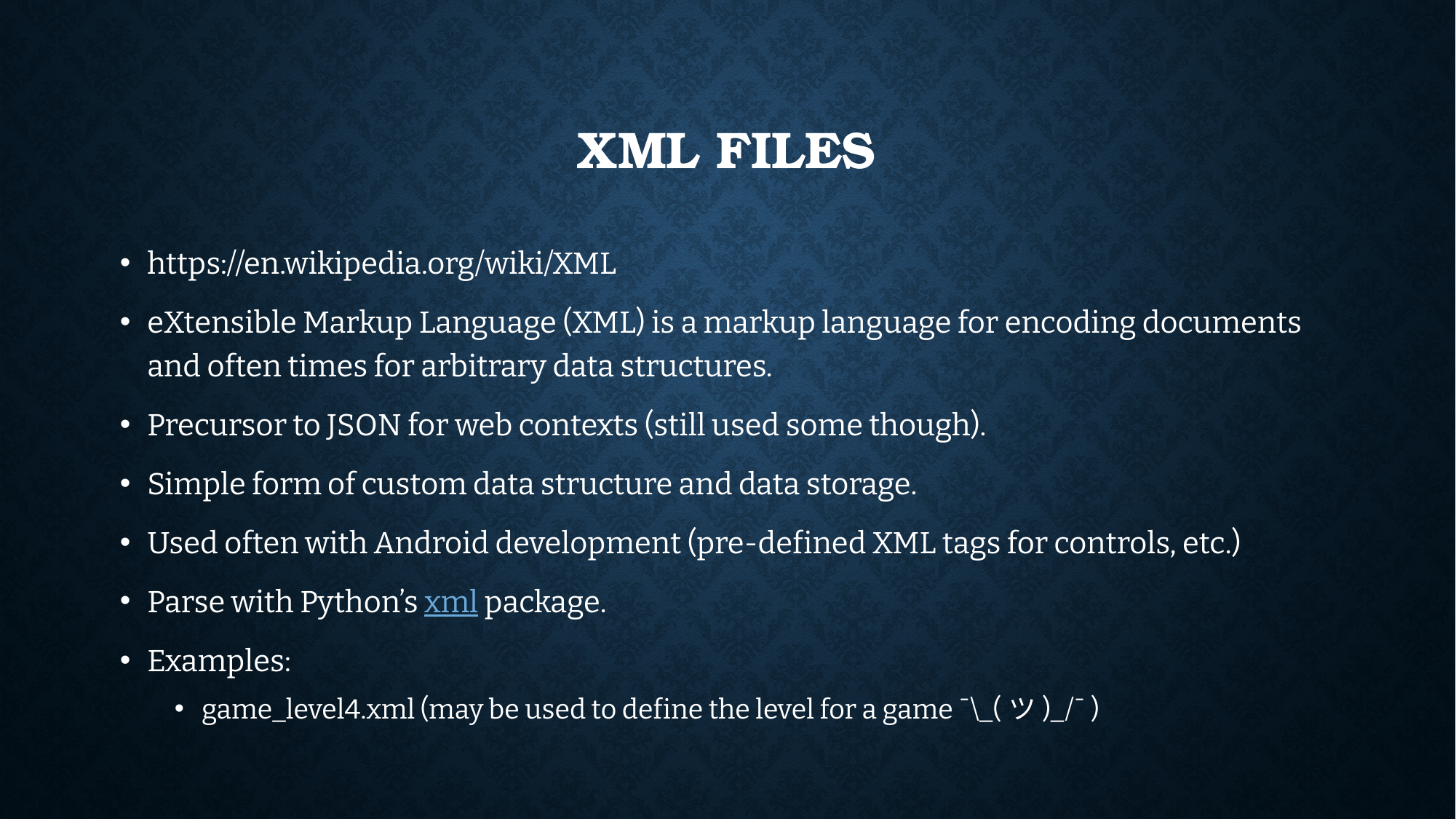

# Xml files
https://en.wikipedia.org/wiki/XML
eXtensible Markup Language (XML) is a markup language for encoding documents and often times for arbitrary data structures.
Precursor to JSON for web contexts (still used some though).
Simple form of custom data structure and data storage.
Used often with Android development (pre-defined XML tags for controls, etc.)
Parse with Python’s xml package.
Examples:
game_level4.xml (may be used to define the level for a game ¯\_(ツ)_/¯ )